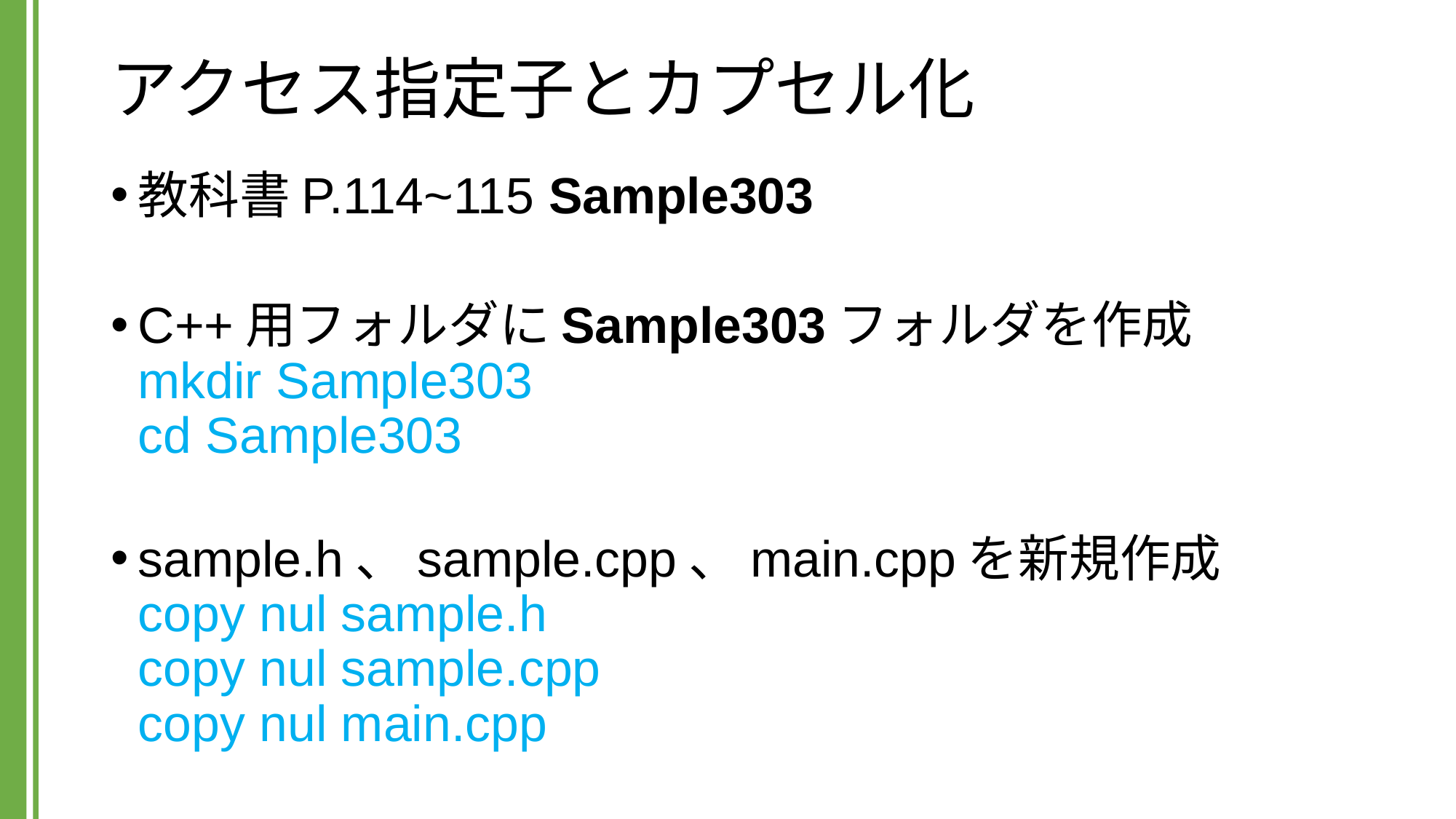

# アクセス指定子とカプセル化
教科書P.114~115 Sample303
C++用フォルダにSample303フォルダを作成
mkdir Sample303
cd Sample303
sample.h、sample.cpp、main.cppを新規作成
copy nul sample.h
copy nul sample.cpp
copy nul main.cpp